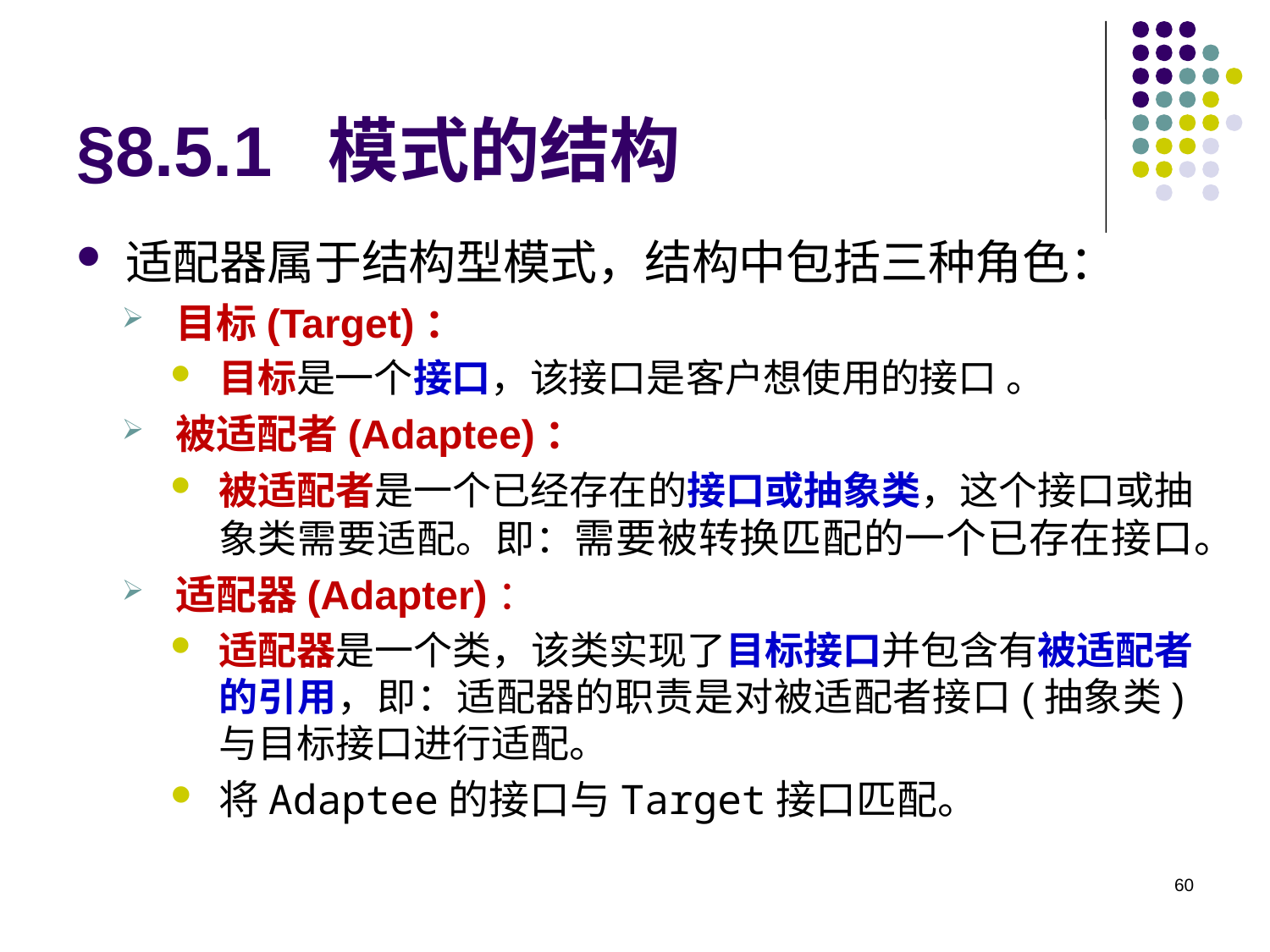

# §8.5.1  模式的结构
适配器属于结构型模式，结构中包括三种角色：
目标(Target)：
目标是一个接口，该接口是客户想使用的接口 。
被适配者(Adaptee)：
被适配者是一个已经存在的接口或抽象类，这个接口或抽象类需要适配。即：需要被转换匹配的一个已存在接口。
适配器(Adapter)：
适配器是一个类，该类实现了目标接口并包含有被适配者的引用，即：适配器的职责是对被适配者接口(抽象类)与目标接口进行适配。
将Adaptee的接口与Target接口匹配。

60